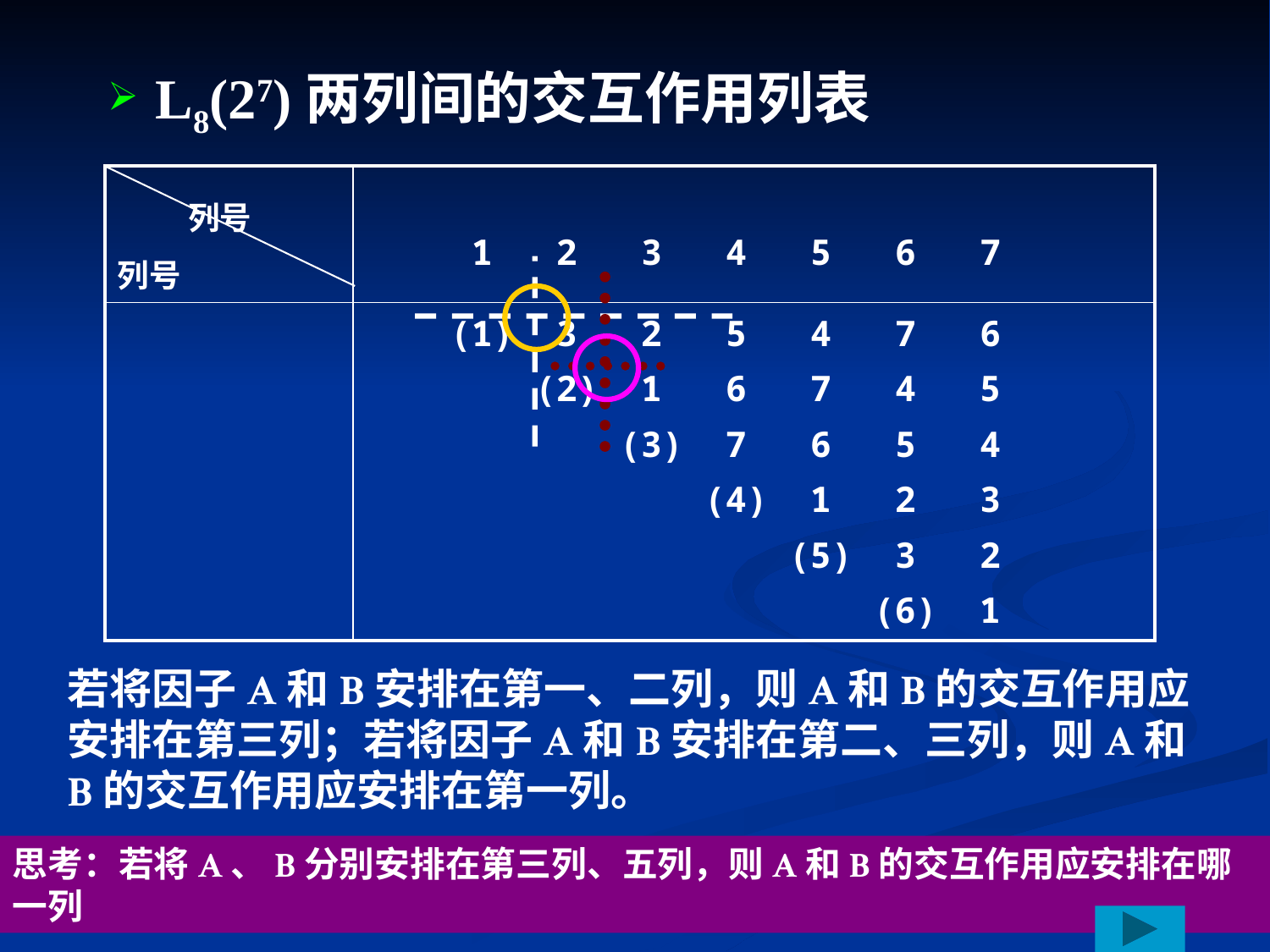

L8(27)两列间的交互作用列表
| 列号 列号 | 1 2 3 4 5 6 7 |
| --- | --- |
|  | (1) 3 2 5 4 7 6 (2) 1 6 7 4 5 (3) 7 6 5 4 (4) 1 2 3 (5) 3 2 (6) 1 |

若将因子A和B安排在第一、二列，则A和B的交互作用应安排在第三列；若将因子A和B安排在第二、三列，则A和B的交互作用应安排在第一列。
思考：若将A、B分别安排在第三列、五列，则A和B的交互作用应安排在哪一列